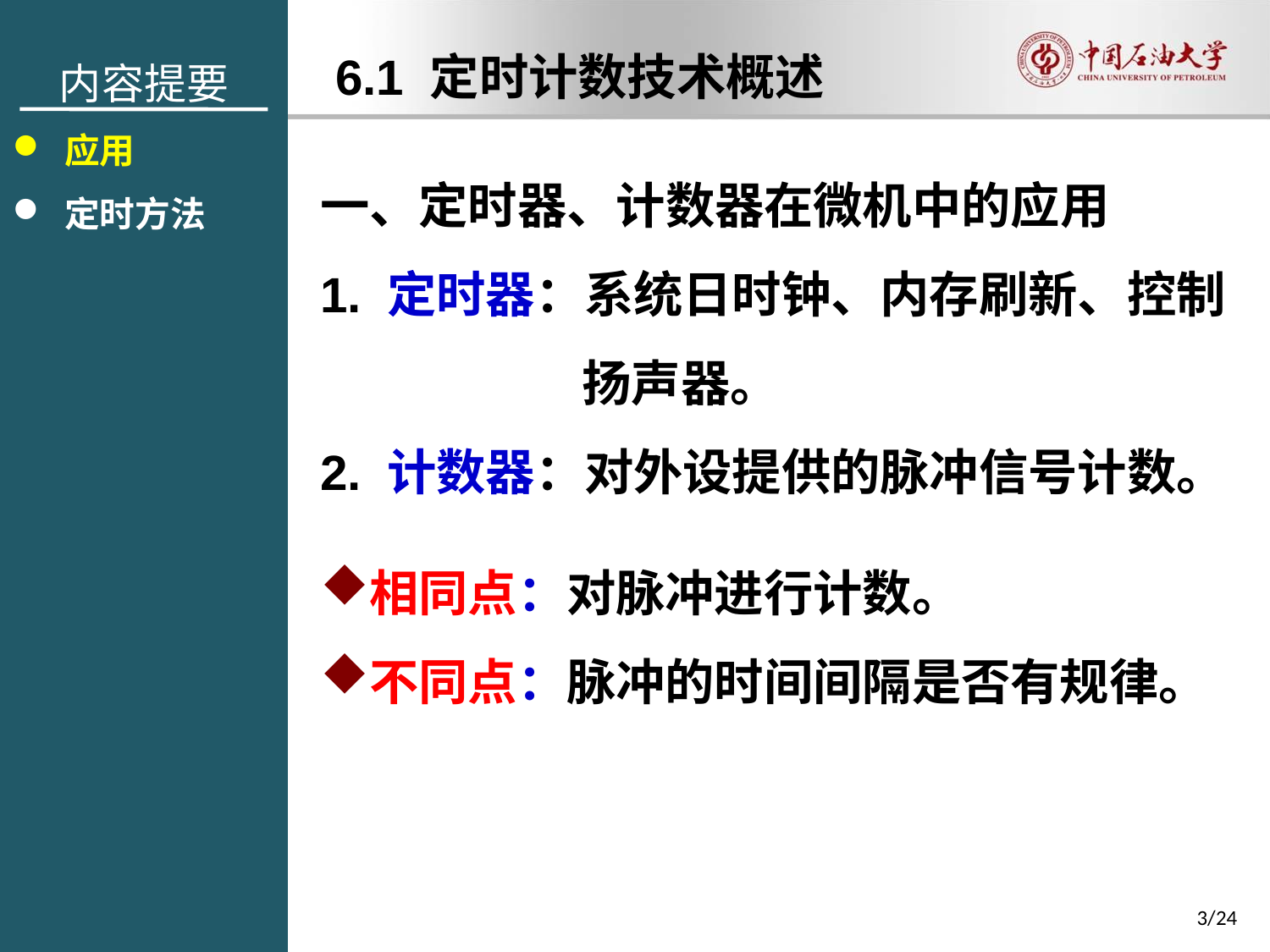

内容提要
 应用
 定时方法
6.1 定时计数技术概述
一、定时器、计数器在微机中的应用
1. 定时器：系统日时钟、内存刷新、控制扬声器。
2. 计数器：对外设提供的脉冲信号计数。
相同点：对脉冲进行计数。
不同点：脉冲的时间间隔是否有规律。
3/24